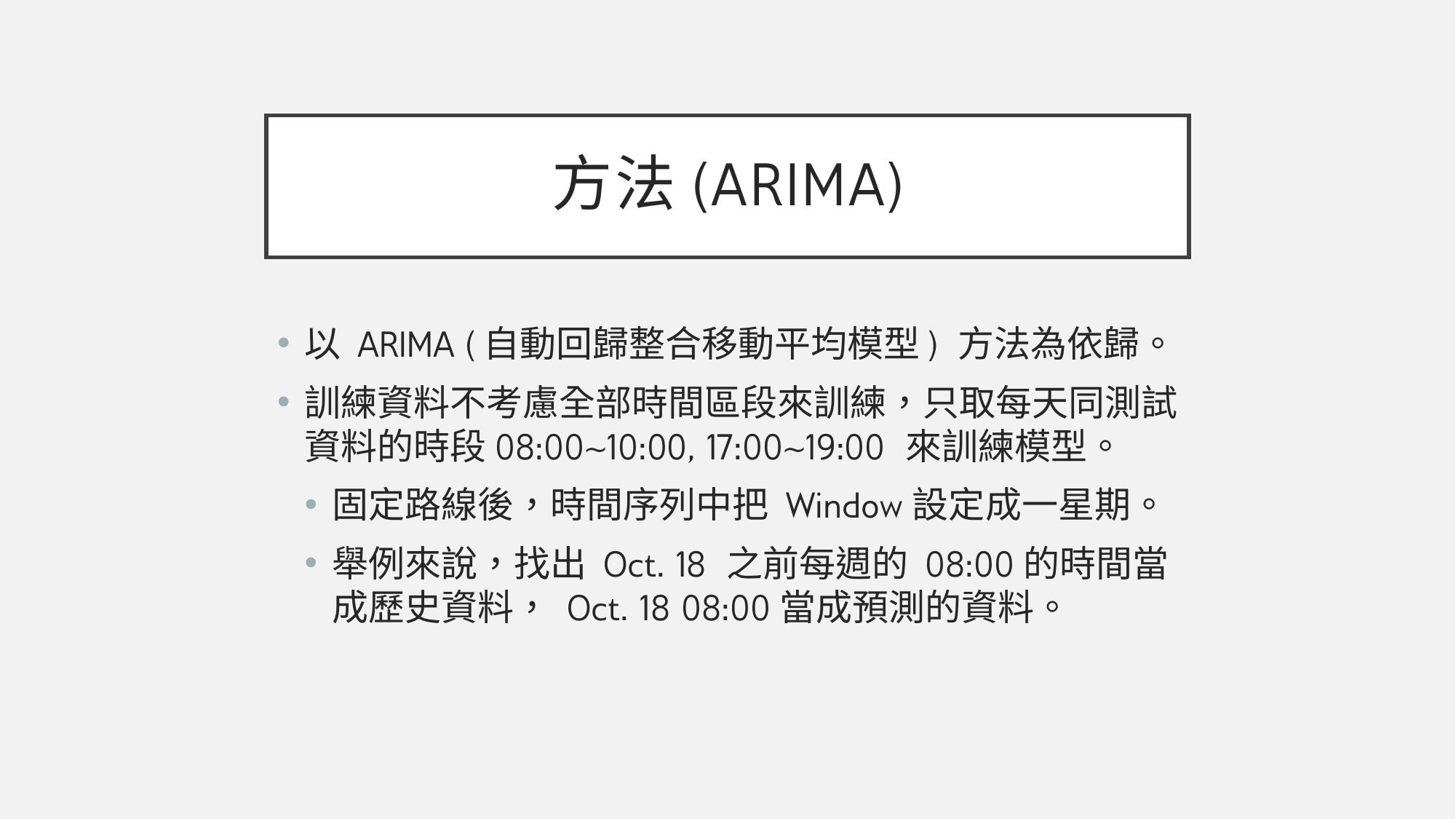

# 方法(ARIMA)
以 ARIMA (自動回歸整合移動平均模型) 方法為依歸。
訓練資料不考慮全部時間區段來訓練，只取每天同測試資料的時段08:00~10:00, 17:00~19:00 來訓練模型。
固定路線後，時間序列中把 Window設定成一星期。
舉例來說，找出 Oct. 18 之前每週的 08:00的時間當成歷史資料， Oct. 18 08:00當成預測的資料。